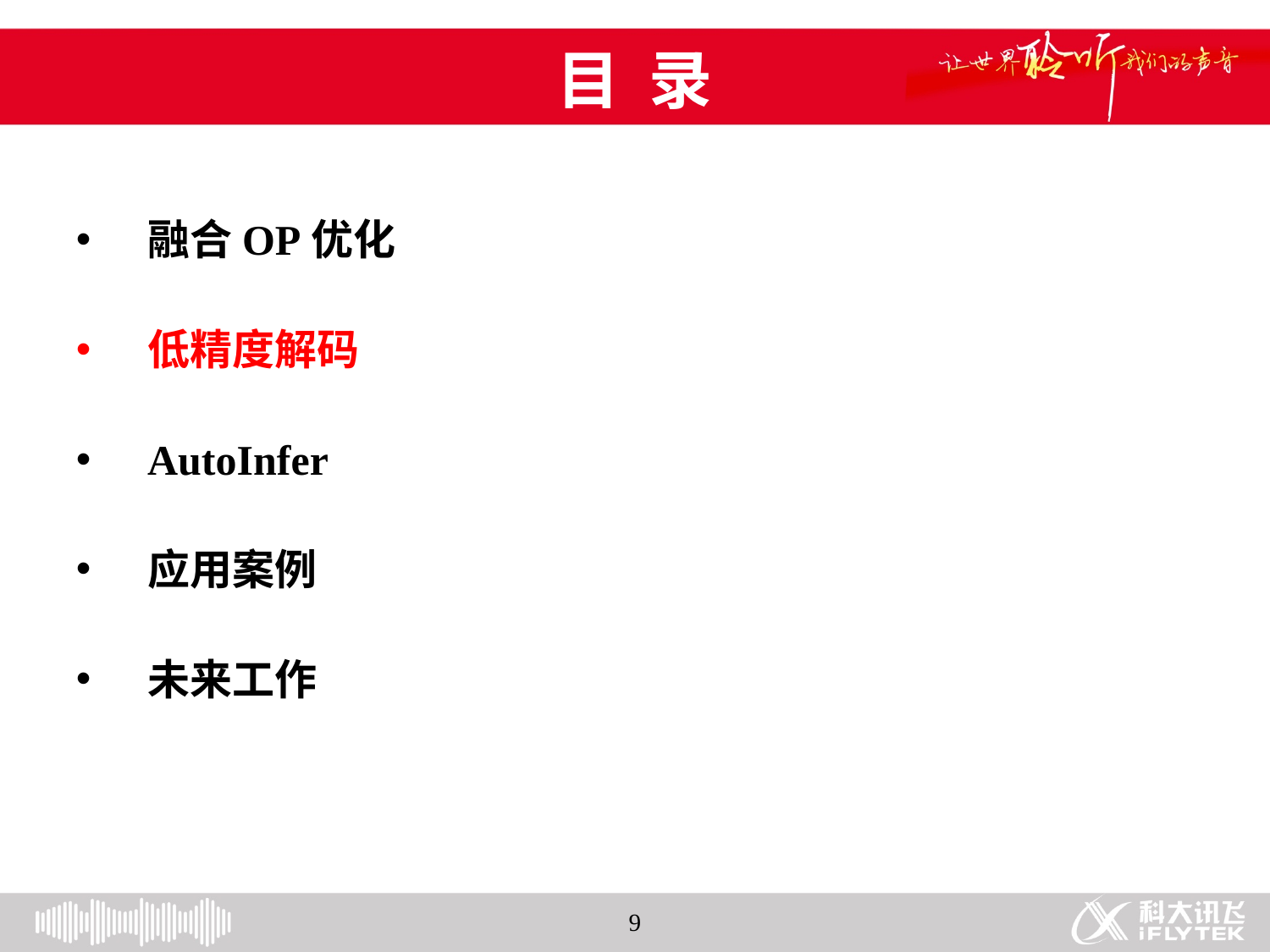

# 目  录
融合OP优化
低精度解码
AutoInfer
应用案例
未来工作
9